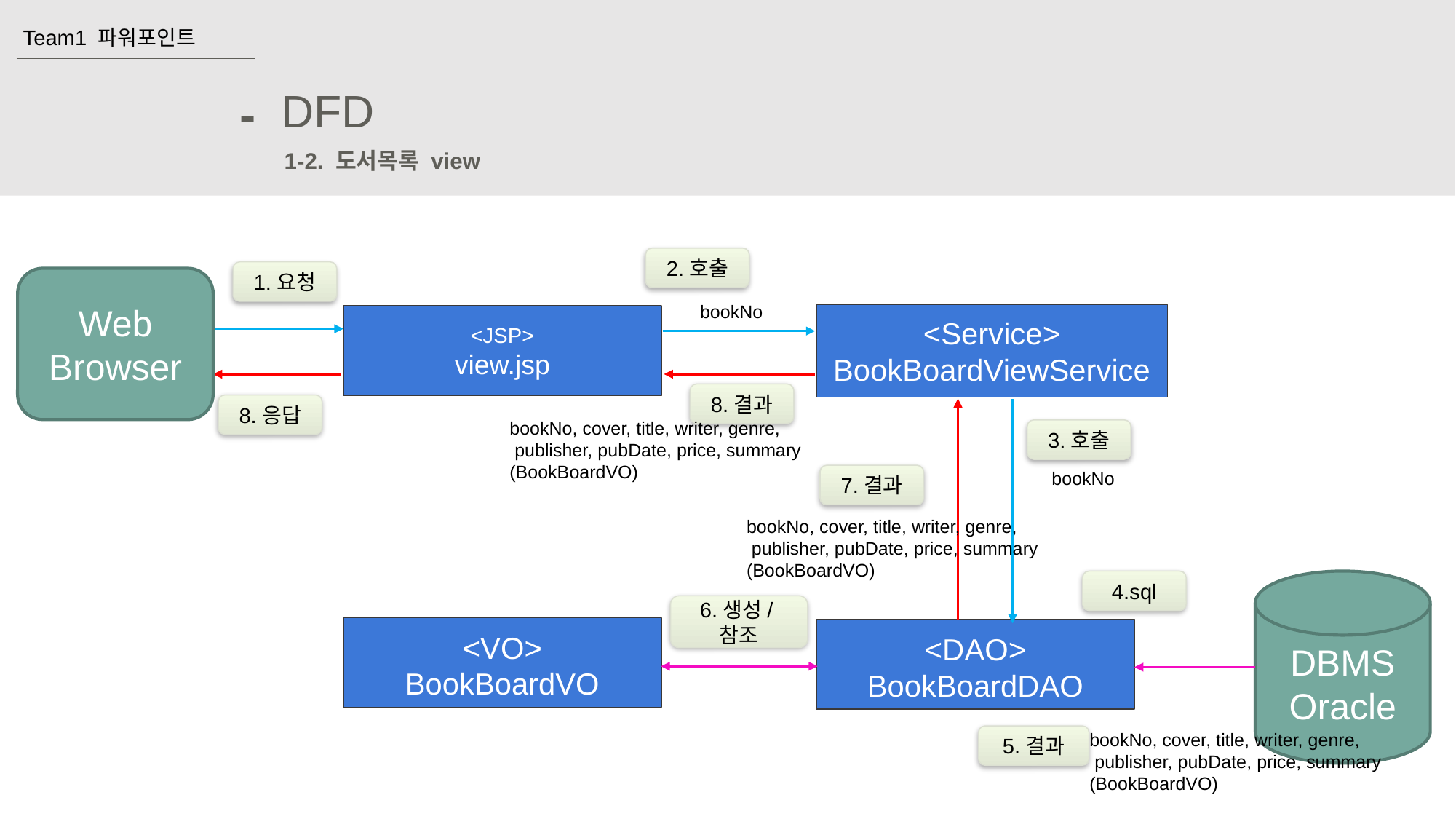

Team1 파워포인트
DFD
-
1-2. 도서목록 view
2.호출
1.요청
Web
Browser
bookNo

<Service>
BookBoardViewService

<JSP>
view.jsp
8.결과
8.응답
bookNo, cover, title, writer, genre,
 publisher, pubDate, price, summary
(BookBoardVO)
3.호출
bookNo
7.결과
bookNo, cover, title, writer, genre,
 publisher, pubDate, price, summary
(BookBoardVO)
4.sql
DBMS
Oracle
6.생성/참조
<VO>
BookBoardVO
<DAO>
BookBoardDAO
bookNo, cover, title, writer, genre,
 publisher, pubDate, price, summary
(BookBoardVO)
5.결과